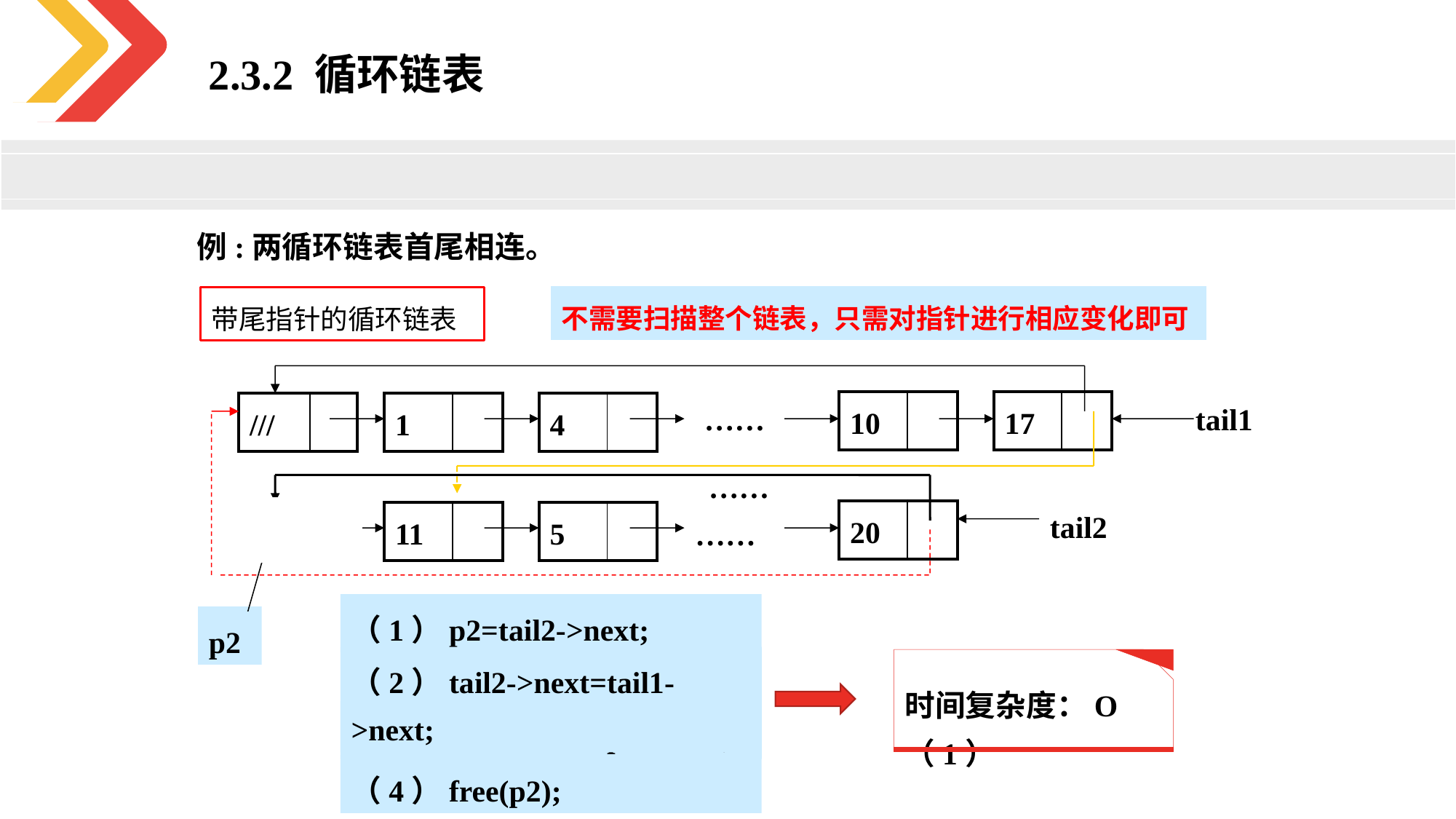

2.3.2 循环链表

例:两循环链表首尾相连。
不需要扫描整个链表，只需对指针进行相应变化即可
带尾指针的循环链表

……
tail1
| 10 |  |
| --- | --- |
| 17 |  |
| --- | --- |
| /// |  |
| --- | --- |
| 1 |  |
| --- | --- |
| 4 |  |
| --- | --- |

……

tail2

……
| 20 |  |
| --- | --- |
| /// |  |
| --- | --- |
| 11 |  |
| --- | --- |
| 5 |  |
| --- | --- |

（1）p2=tail2->next;
p2
（2）tail2->next=tail1->next;

时间复杂度：O（1）

（3）tail1->next=p2->next;
（4）free(p2);